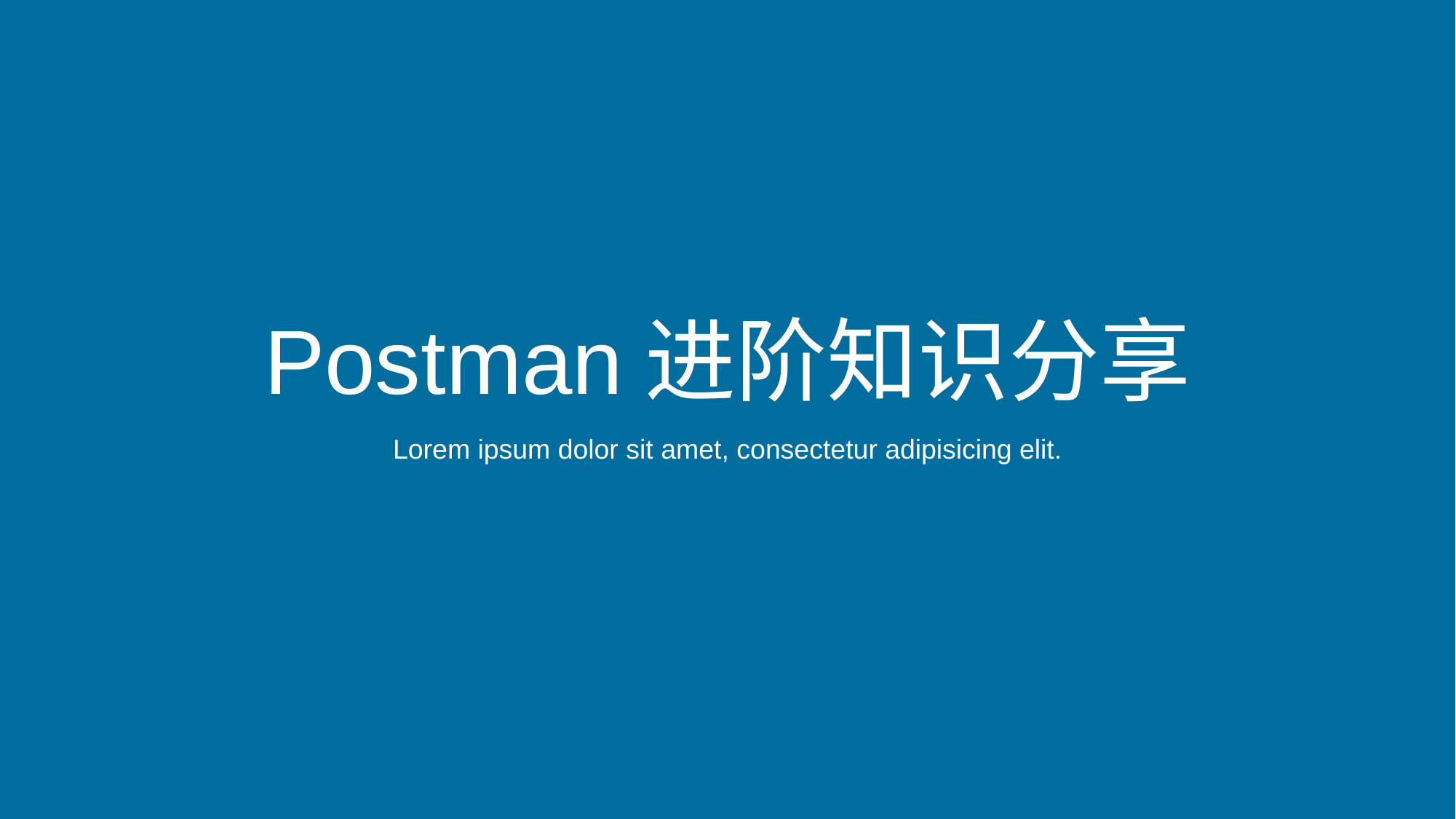

# Postman进阶知识分享
Lorem ipsum dolor sit amet, consectetur adipisicing elit.